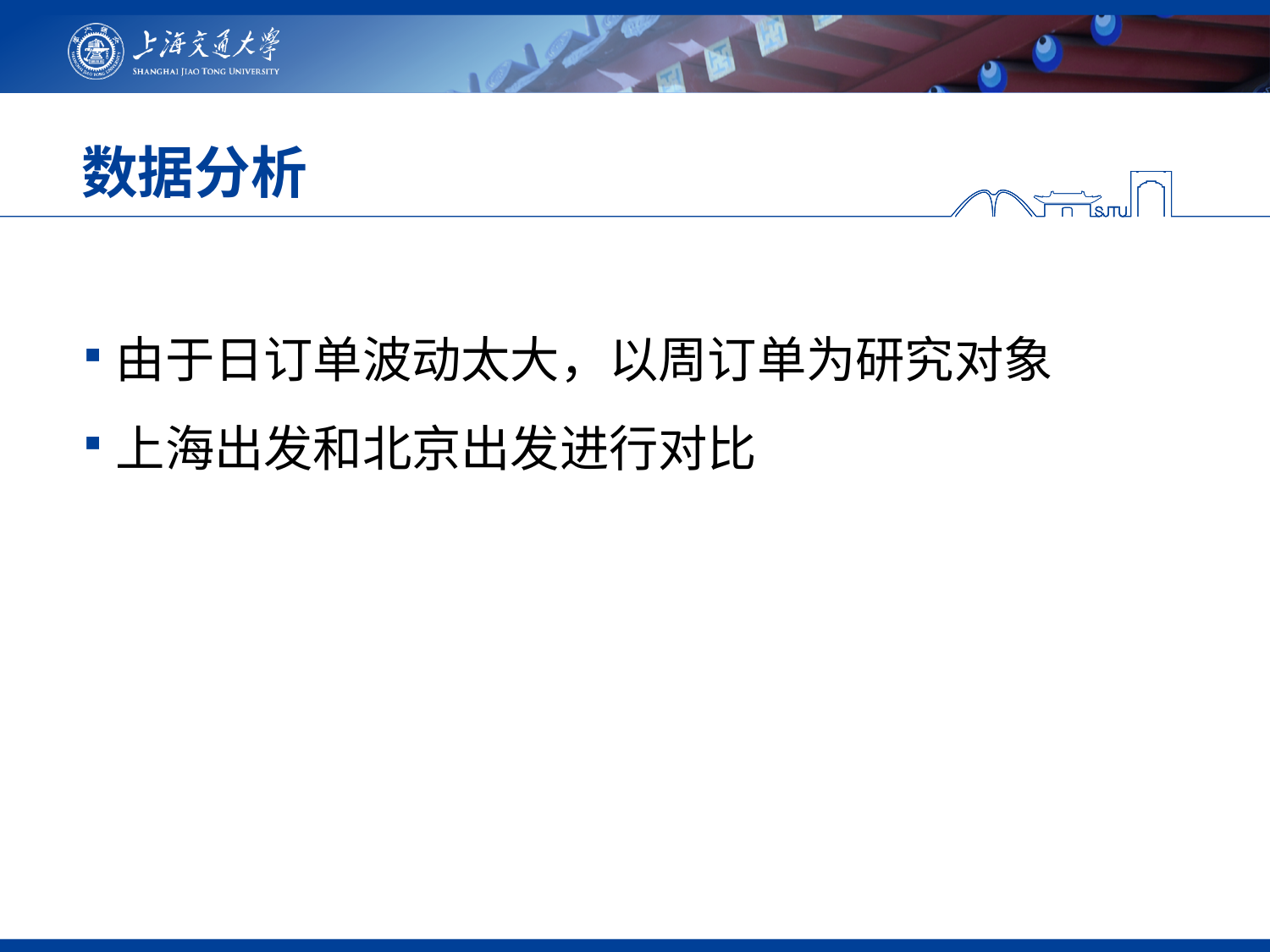

# 数据分析

由于日订单波动太大，以周订单为研究对象
上海出发和北京出发进行对比